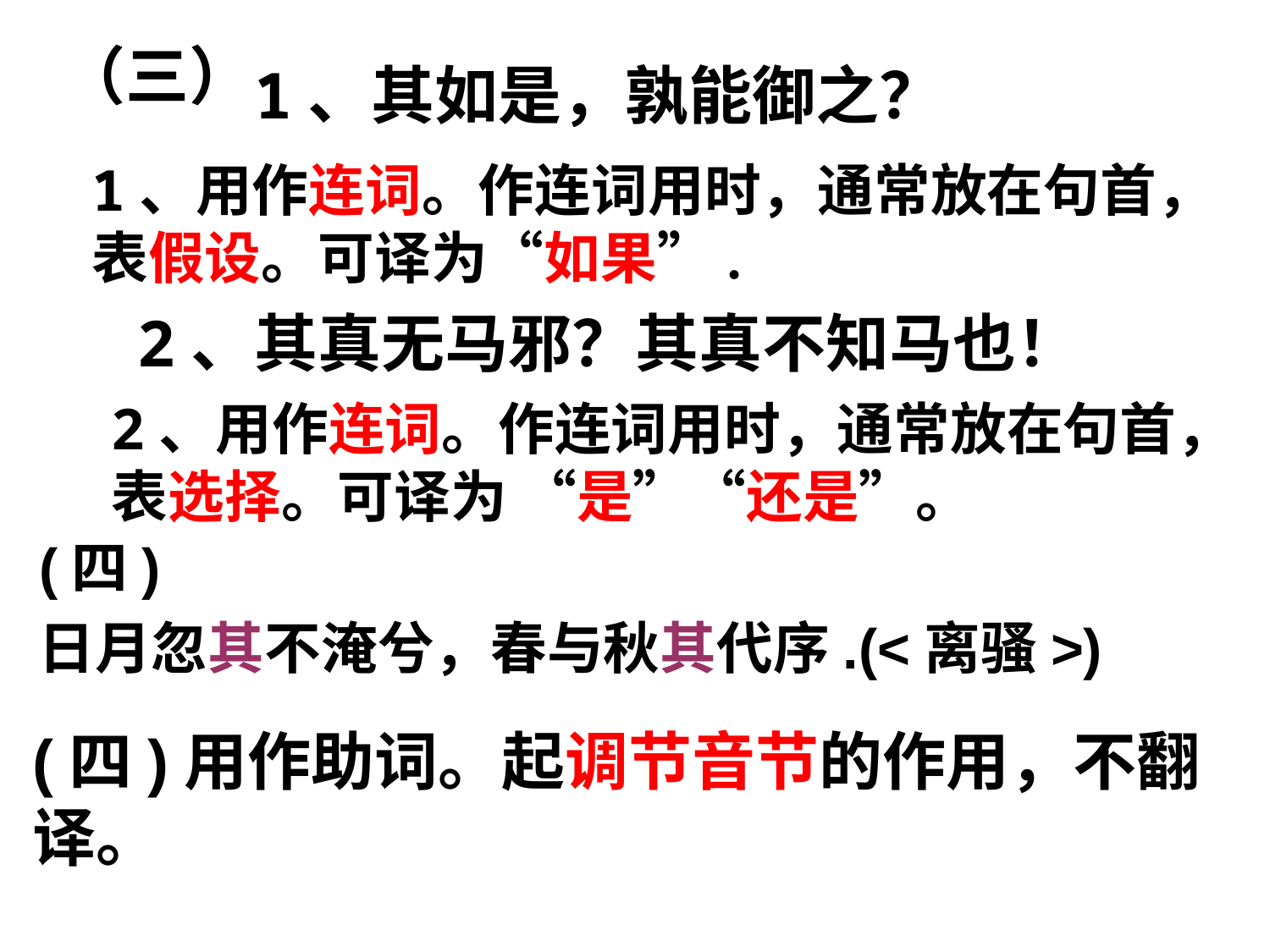

（三）

1、其如是，孰能御之？
1、用作连词。作连词用时，通常放在句首，表假设。可译为“如果”.
2、其真无马邪？其真不知马也！
2、用作连词。作连词用时，通常放在句首，表选择。可译为 “是”“还是”。

(四)

日月忽其不淹兮，春与秋其代序.(<离骚>)
(四)用作助词。起调节音节的作用，不翻译。